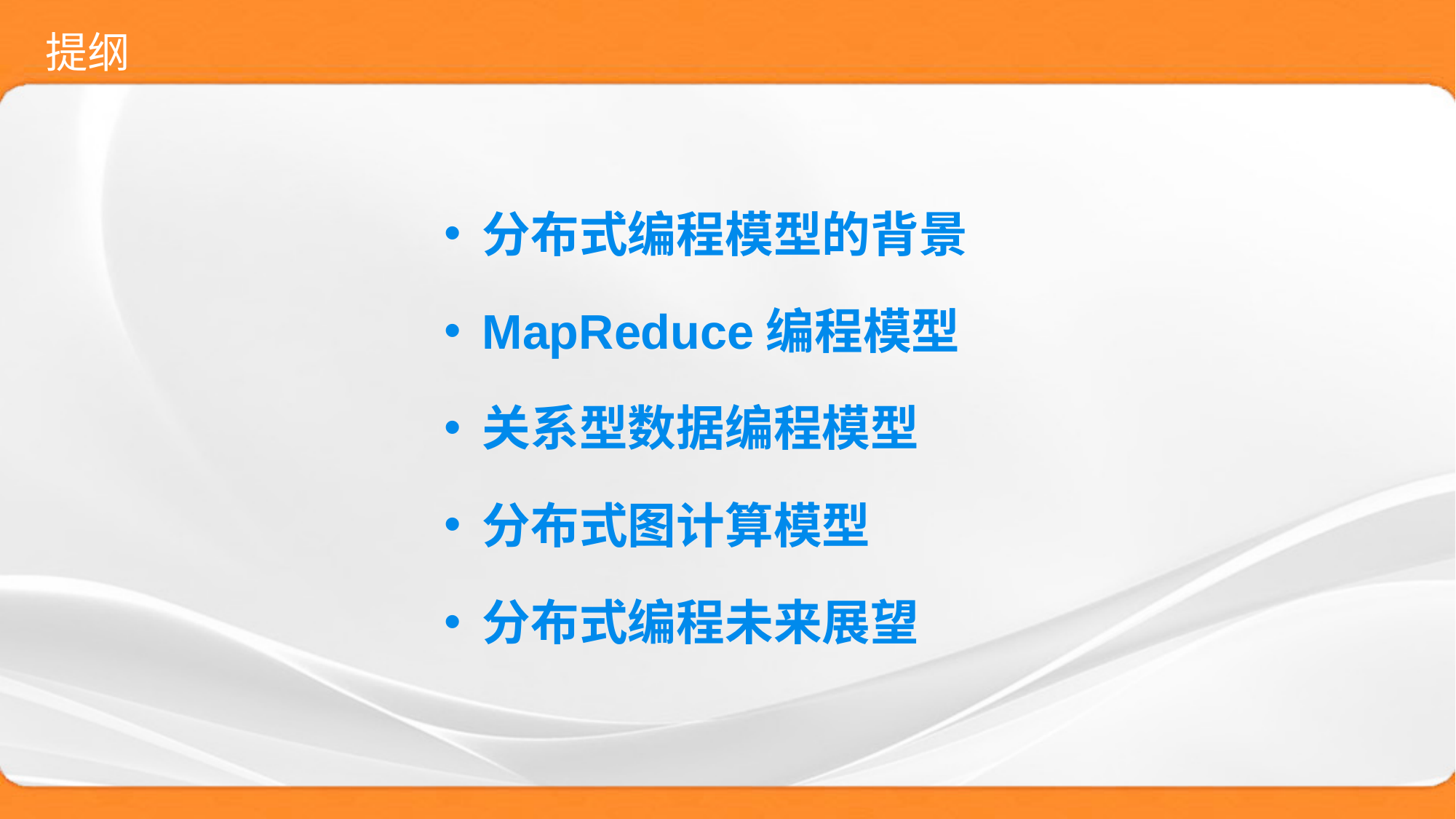

# 提纲
分布式编程模型的背景
MapReduce编程模型
关系型数据编程模型
分布式图计算模型
分布式编程未来展望